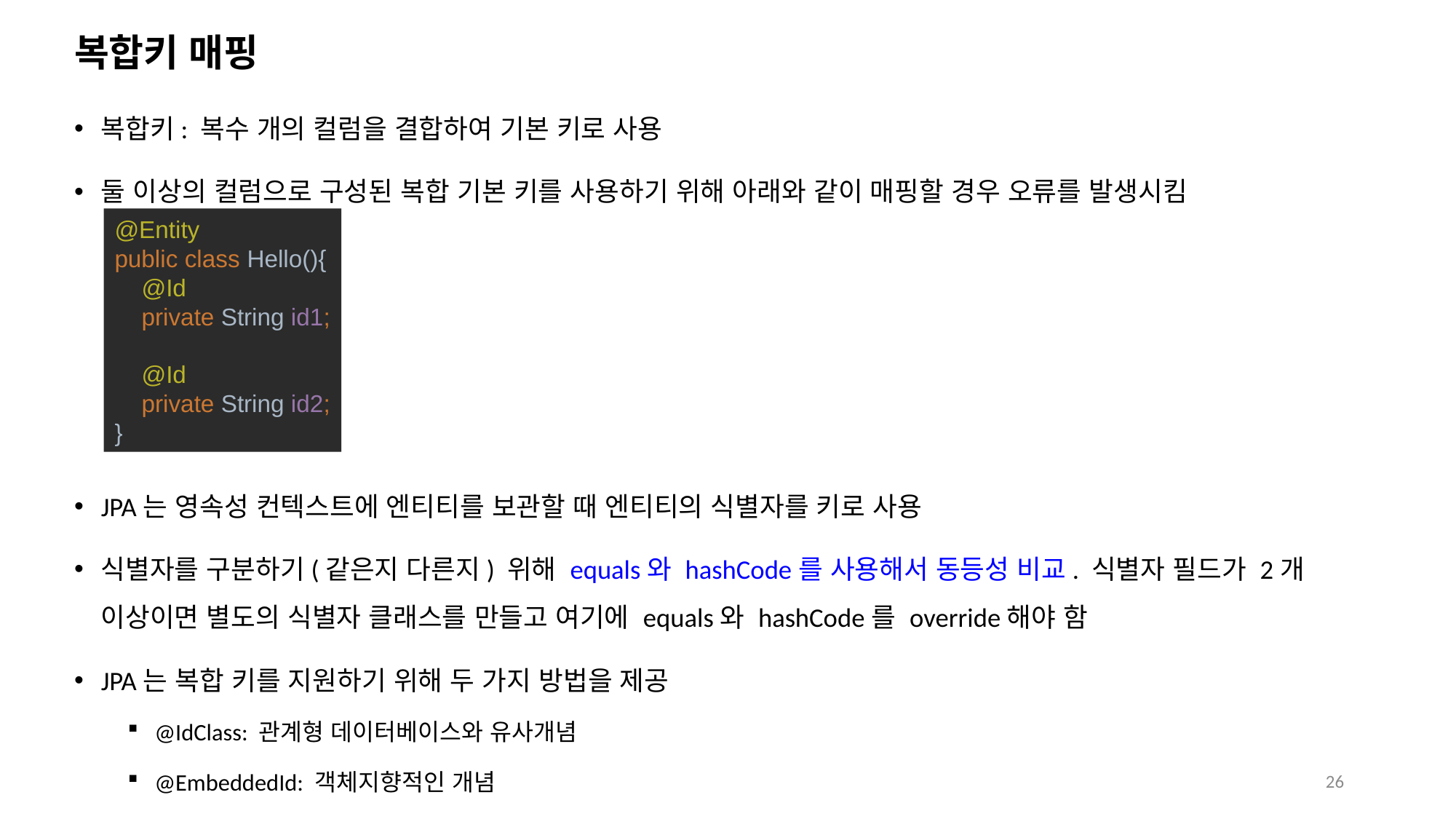

# 복합키 매핑
복합키: 복수 개의 컬럼을 결합하여 기본 키로 사용
둘 이상의 컬럼으로 구성된 복합 기본 키를 사용하기 위해 아래와 같이 매핑할 경우 오류를 발생시킴

JPA는 영속성 컨텍스트에 엔티티를 보관할 때 엔티티의 식별자를 키로 사용
식별자를 구분하기(같은지 다른지) 위해 equals와 hashCode를 사용해서 동등성 비교. 식별자 필드가 2개 이상이면 별도의 식별자 클래스를 만들고 여기에 equals와 hashCode를 override해야 함
JPA는 복합 키를 지원하기 위해 두 가지 방법을 제공
@IdClass: 관계형 데이터베이스와 유사개념
@EmbeddedId: 객체지향적인 개념

@Entity
public class Hello(){
    @Id
    private String id1;
    @Id
    private String id2;
}
26